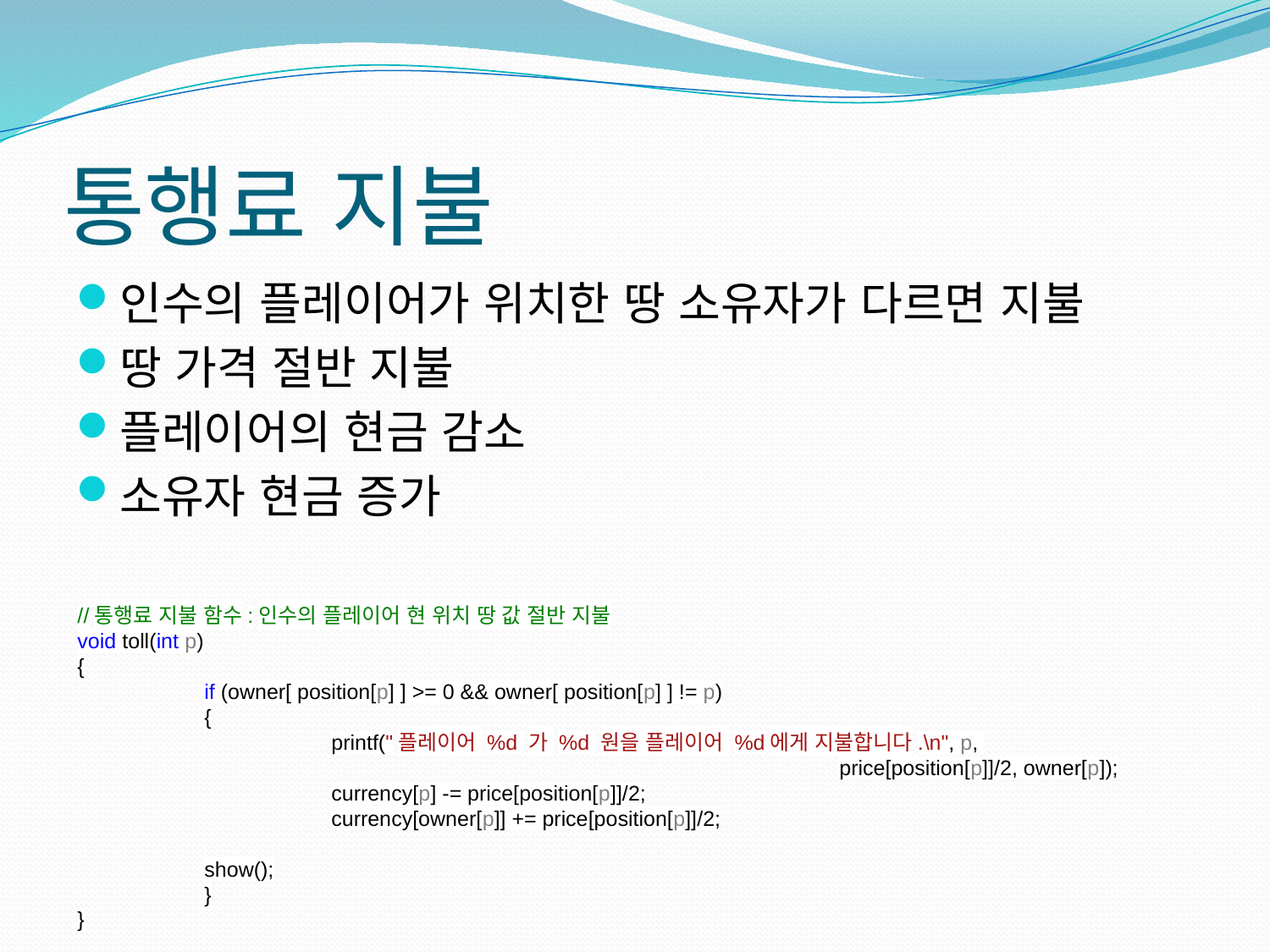

# 통행료 지불
인수의 플레이어가 위치한 땅 소유자가 다르면 지불
땅 가격 절반 지불
플레이어의 현금 감소
소유자 현금 증가
//통행료 지불 함수:인수의 플레이어 현 위치 땅 값 절반 지불
void toll(int p)
{
	if (owner[ position[p] ] >= 0 && owner[ position[p] ] != p)
	{
		printf("플레이어 %d 가 %d 원을 플레이어 %d에게 지불합니다.\n", p, 							price[position[p]]/2, owner[p]);
		currency[p] -= price[position[p]]/2;
		currency[owner[p]] += price[position[p]]/2;

	show();
	}
}